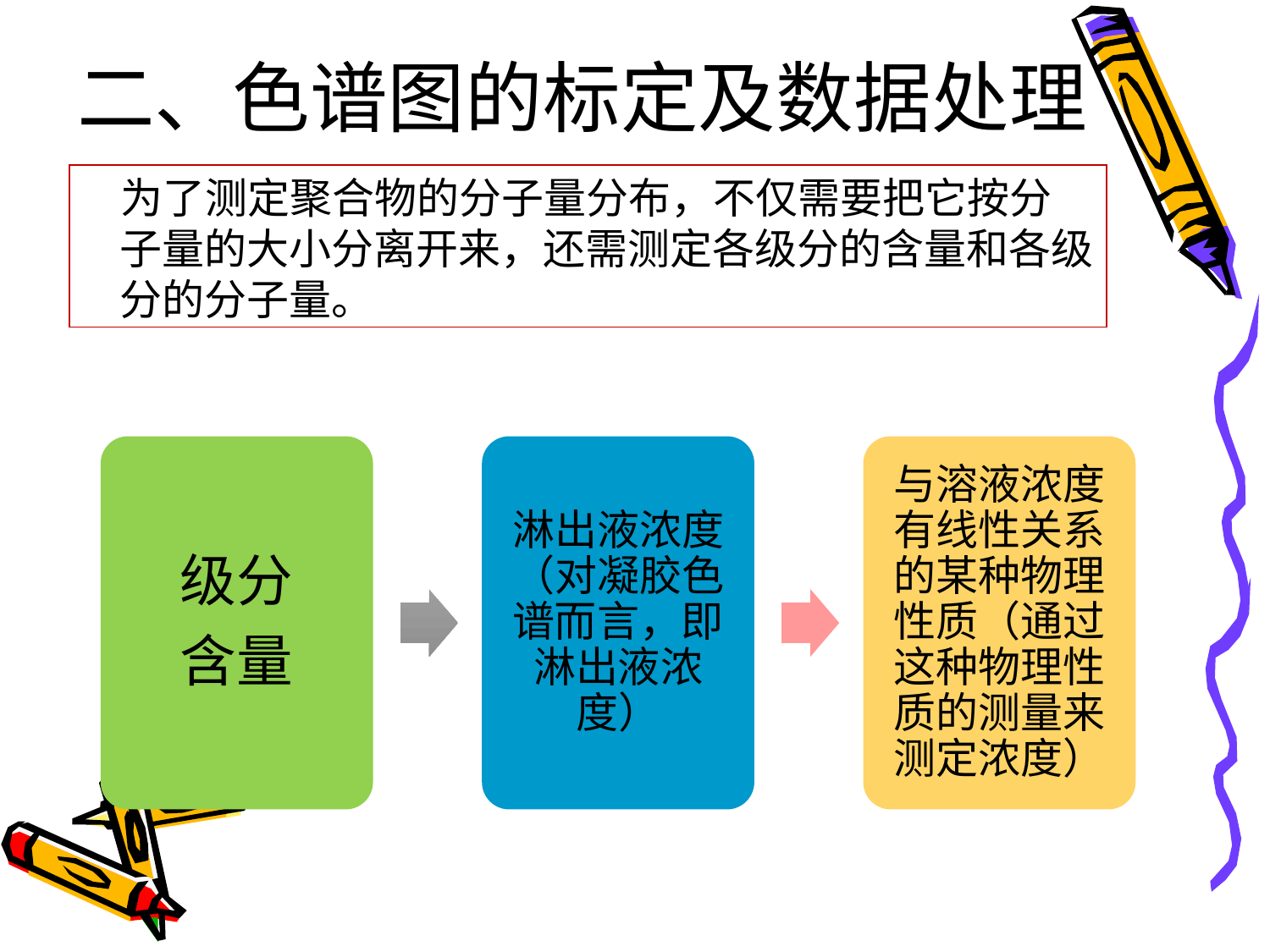

# 二、色谱图的标定及数据处理
   为了测定聚合物的分子量分布，不仅需要把它按分子量的大小分离开来，还需测定各级分的含量和各级分的分子量。
级分
含量
淋出液浓度（对凝胶色谱而言，即淋出液浓度）
与溶液浓度有线性关系的某种物理性质（通过这种物理性质的测量来测定浓度）